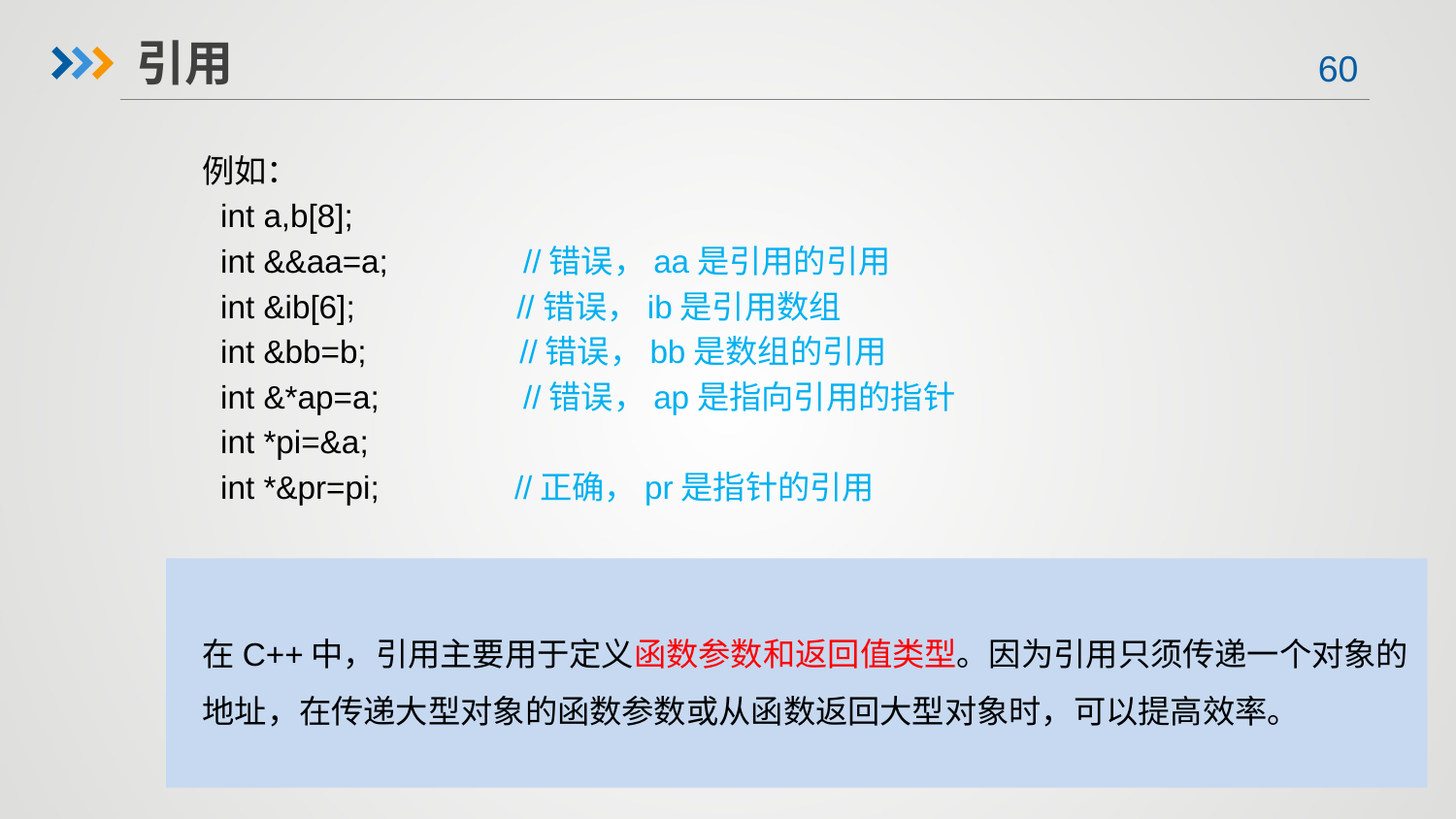

引用
例如：
  int a,b[8];
  int &&aa=a;               //错误，aa是引用的引用
  int &ib[6];                  //错误，ib是引用数组
  int &bb=b;                 //错误，bb是数组的引用
  int &*ap=a;                //错误，ap是指向引用的指针
  int *pi=&a;
  int *&pr=pi;               //正确，pr是指针的引用

在C++中，引用主要用于定义函数参数和返回值类型。因为引用只须传递一个对象的地址，在传递大型对象的函数参数或从函数返回大型对象时，可以提高效率。